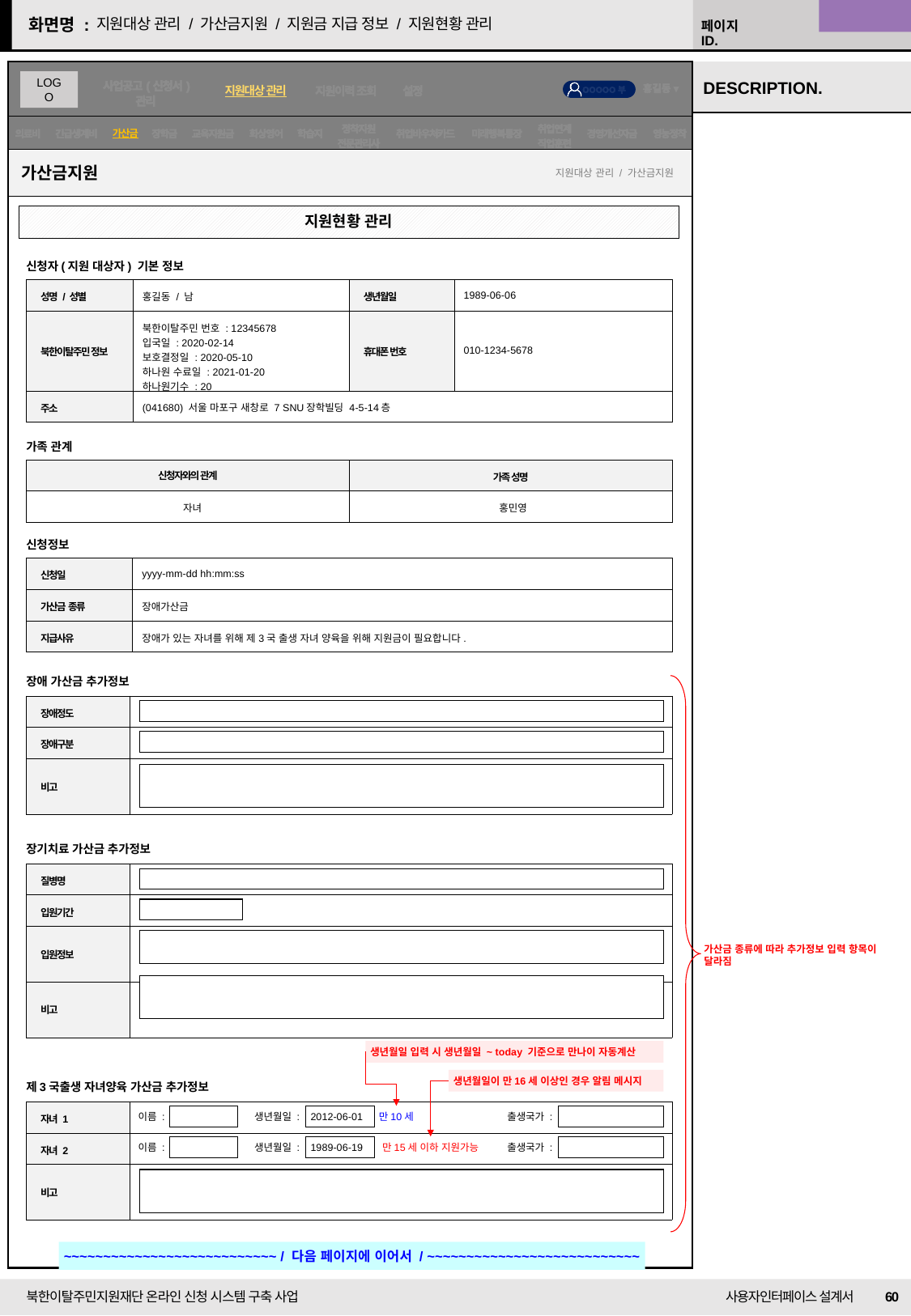

22/09/01 수정
지원대상 관리 / 가산금지원 / 지원금 지급 정보 / 지원현황 관리

가산금
가산금지원
지원대상 관리 / 가산금지원
지원현황 관리
신청자(지원 대상자) 기본 정보
| 성명 / 성별 | 홍길동 / 남 | 생년월일 | 1989-06-06 |
| --- | --- | --- | --- |
| 북한이탈주민 정보 | 북한이탈주민 번호 : 12345678 입국일 : 2020-02-14 보호결정일 : 2020-05-10 하나원 수료일 : 2021-01-20 하나원기수 : 20 | 휴대폰 번호 | 010-1234-5678 |
| 주소 | (041680) 서울 마포구 새창로 7 SNU장학빌딩 4-5-14층 |  |  |
가족 관계
| 신청자와의 관계 | 가족 성명 |
| --- | --- |
| 자녀 | 홍민영 |
신청정보
| 신청일 | yyyy-mm-dd hh:mm:ss |
| --- | --- |
| 가산금 종류 | 장애가산금 |
| 지급사유 | 장애가 있는 자녀를 위해 제3국 출생 자녀 양육을 위해 지원금이 필요합니다. |
장애 가산금 추가정보

| 장애정도 |  |
| --- | --- |
| 장애구분 |  |
| 비고 |  |

장기치료 가산금 추가정보
| 질병명 |  |
| --- | --- |
| 입원기간 |  |
| 입원정보 |  |
| 비고 |  |

가산금 종류에 따라 추가정보 입력 항목이 달라짐

생년월일 입력 시 생년월일 ~ today 기준으로 만나이 자동계산
생년월일이 만16세 이상인 경우 알림 메시지
제3국출생 자녀양육 가산금 추가정보
| 자녀 1 |  |
| --- | --- |
| 자녀 2 |  |
| 비고 |  |
이름 :

생년월일 :
만10세
2012-06-01
출생국가 :

이름 :

생년월일 :
만15세 이하 지원가능
1989-06-19
출생국가 :

~~~~~~~~~~~~~~~~~~~~~~~~~~~ / 다음 페이지에 이어서 / ~~~~~~~~~~~~~~~~~~~~~~~~~~~
60